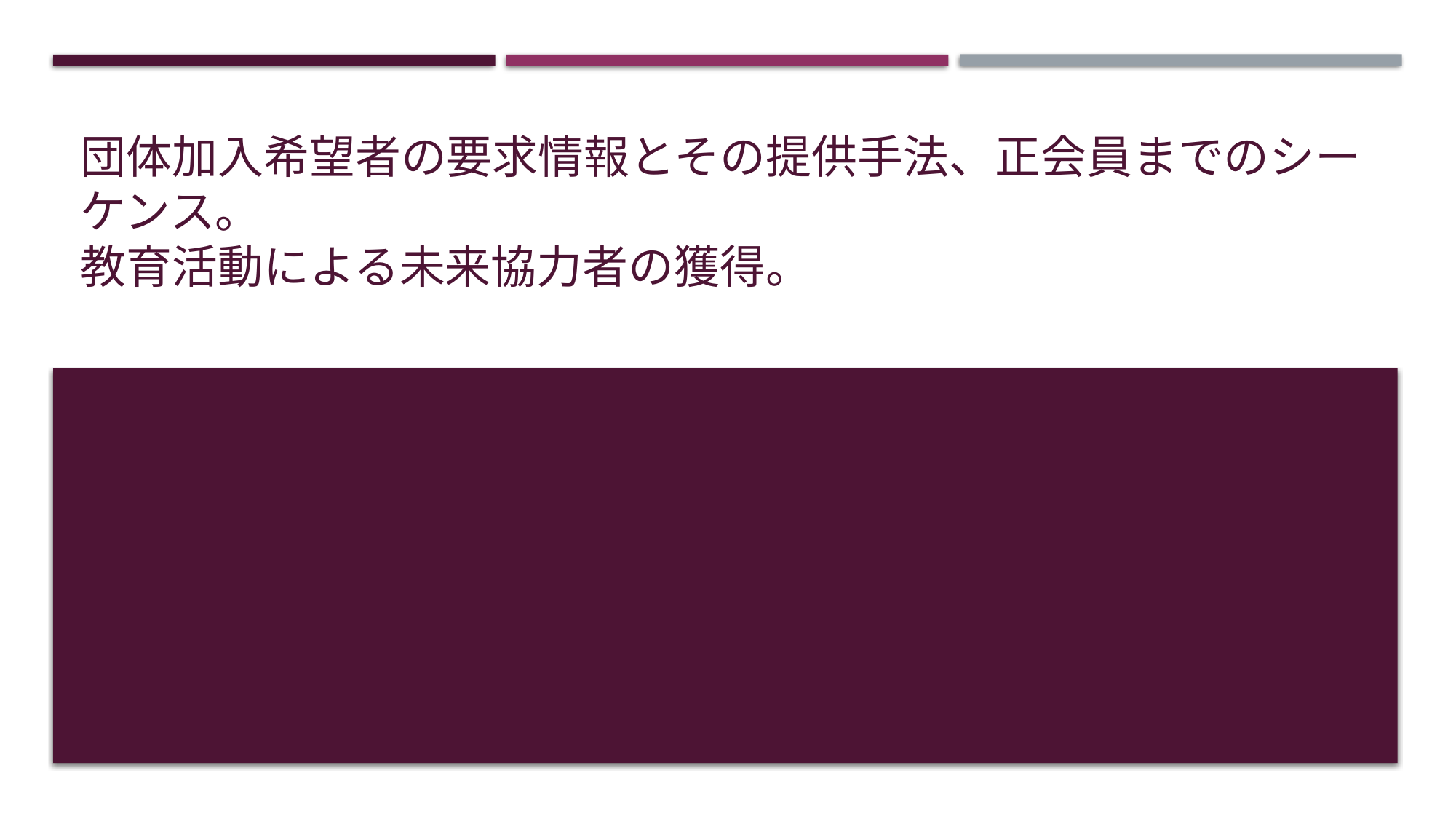

# 団体加入希望者の要求情報とその提供手法、正会員までのシーケンス。 教育活動による未来協力者の獲得。